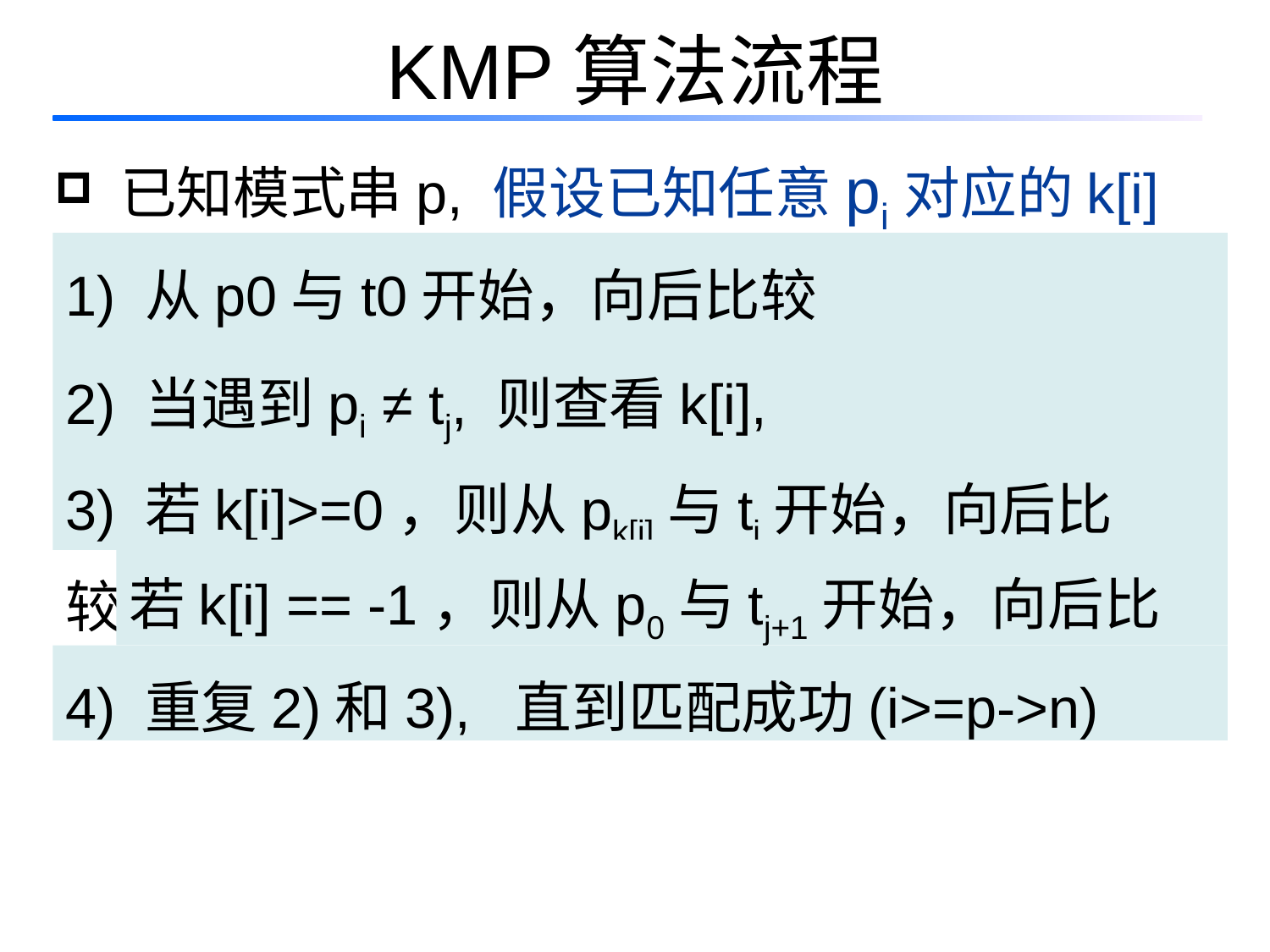

# KMP算法流程

 已知模式串p, 假设已知任意pi对应的k[i]
1) 从p0与t0开始，向后比较
2) 当遇到pi ≠ tj, 则查看k[i],
3) 若k[i]>=0，则从pk[i]与tj开始，向后比较；
若k[i] == -1，则从p0与tj+1开始，向后比较；
4) 重复2)和3),  直到匹配成功(i>=p->n)